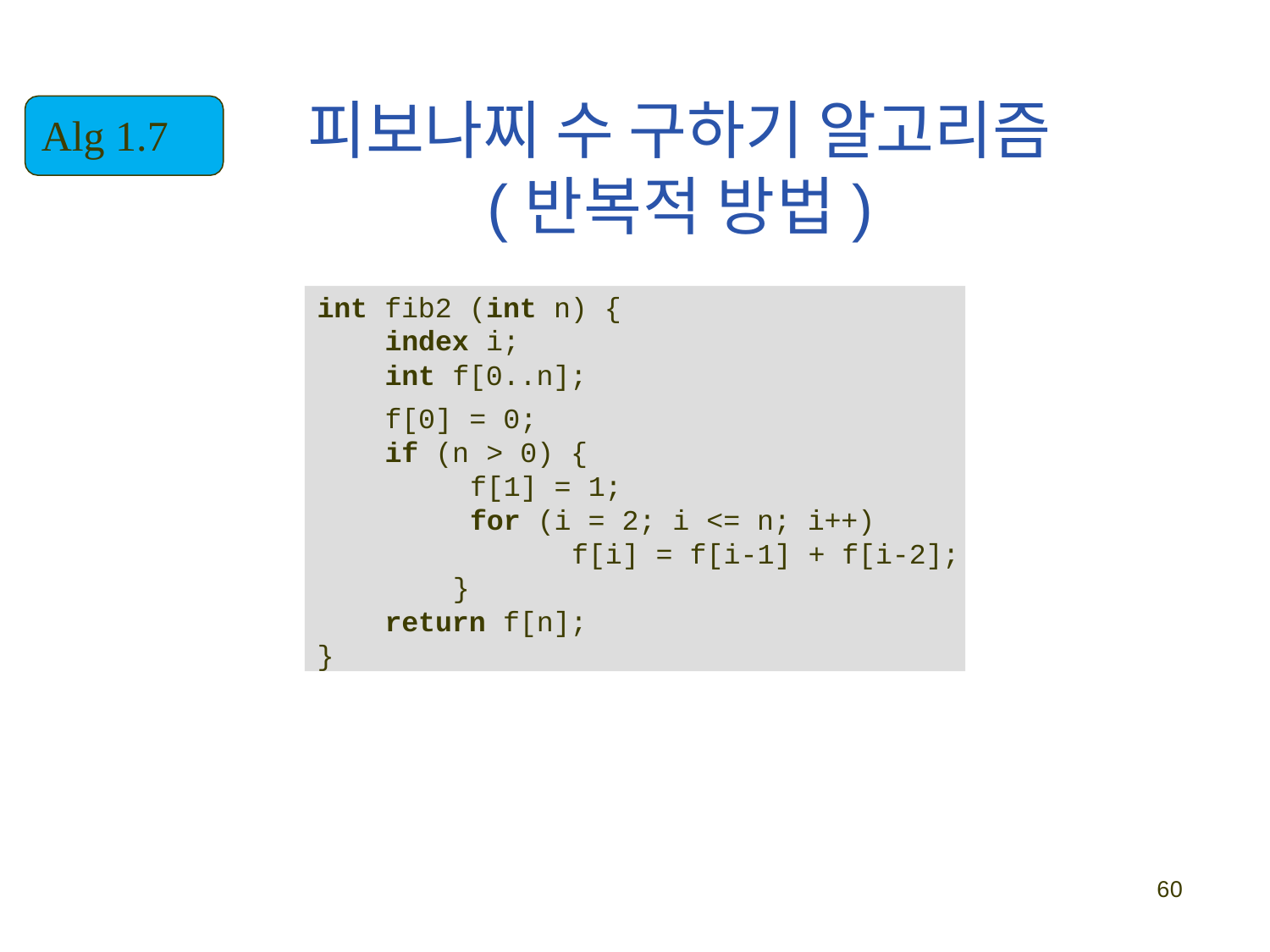

# 피보나찌 수 구하기 알고리즘
(반복적 방법)

Alg 1.7
int fib2 (int n) {
index i;
int f[0..n];
f[0] = 0;
if (n > 0) {
f[1] = 1;
for (i = 2; i <= n; i++)
f[i] = f[i-1] + f[i-2];
}
return f[n];
}
60